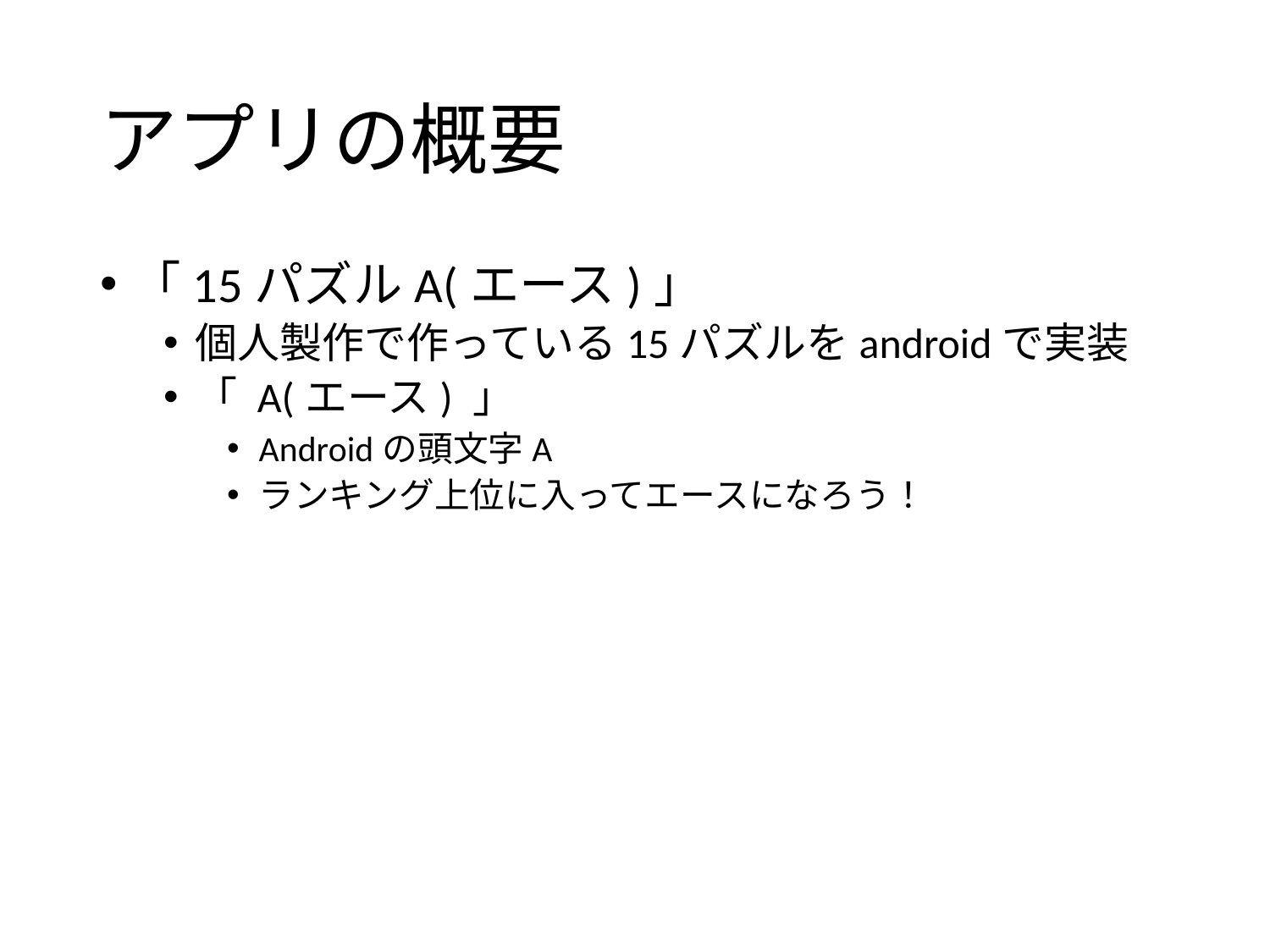

# アプリの概要
「15パズルA(エース)」
個人製作で作っている15パズルをandroidで実装
「 A(エース) 」
Androidの頭文字A
ランキング上位に入ってエースになろう！